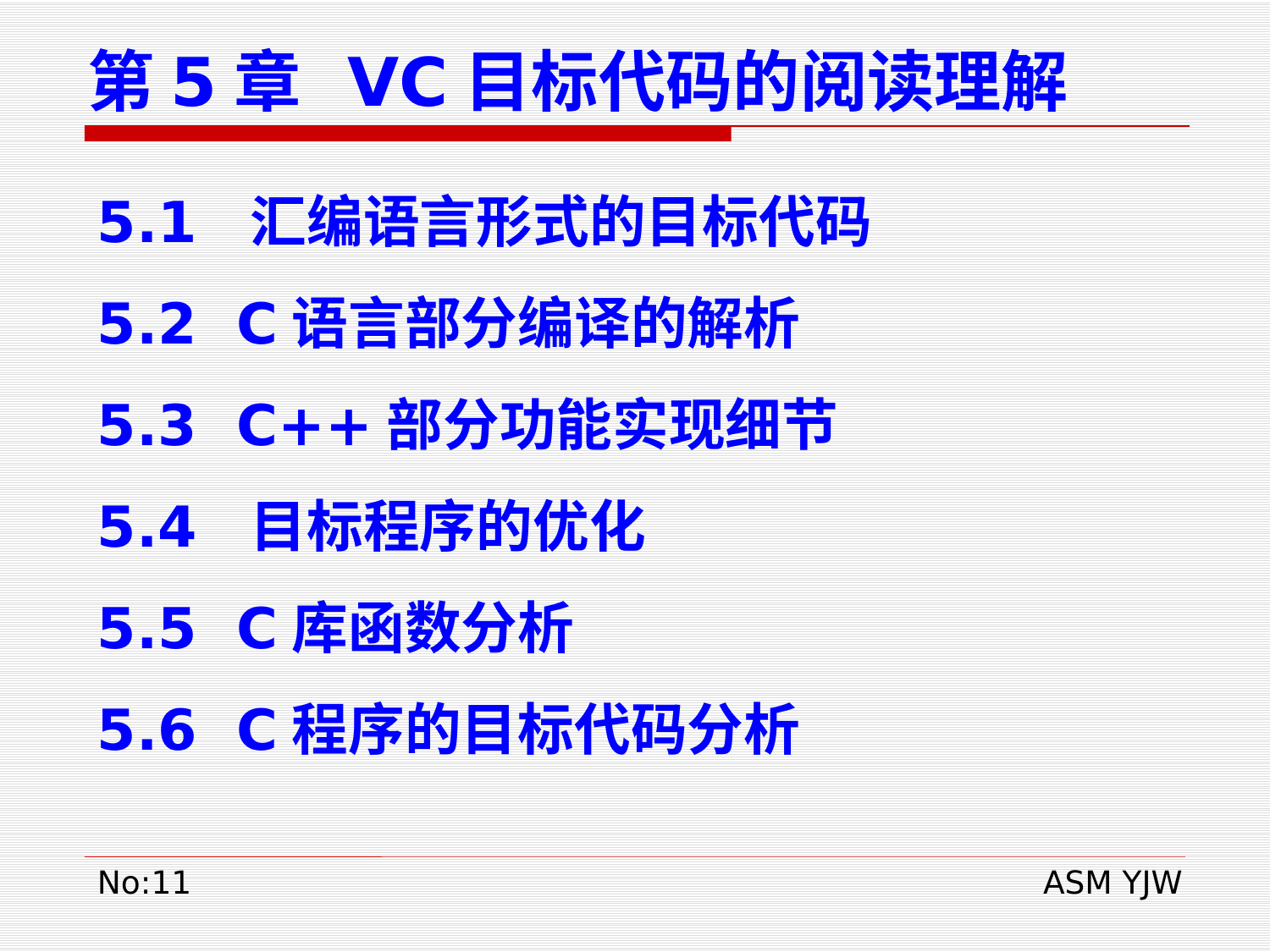

# 第5章  VC目标代码的阅读理解
5.1  汇编语言形式的目标代码
5.2  C语言部分编译的解析
5.3  C++部分功能实现细节
5.4  目标程序的优化
5.5  C库函数分析
5.6  C程序的目标代码分析

No:11